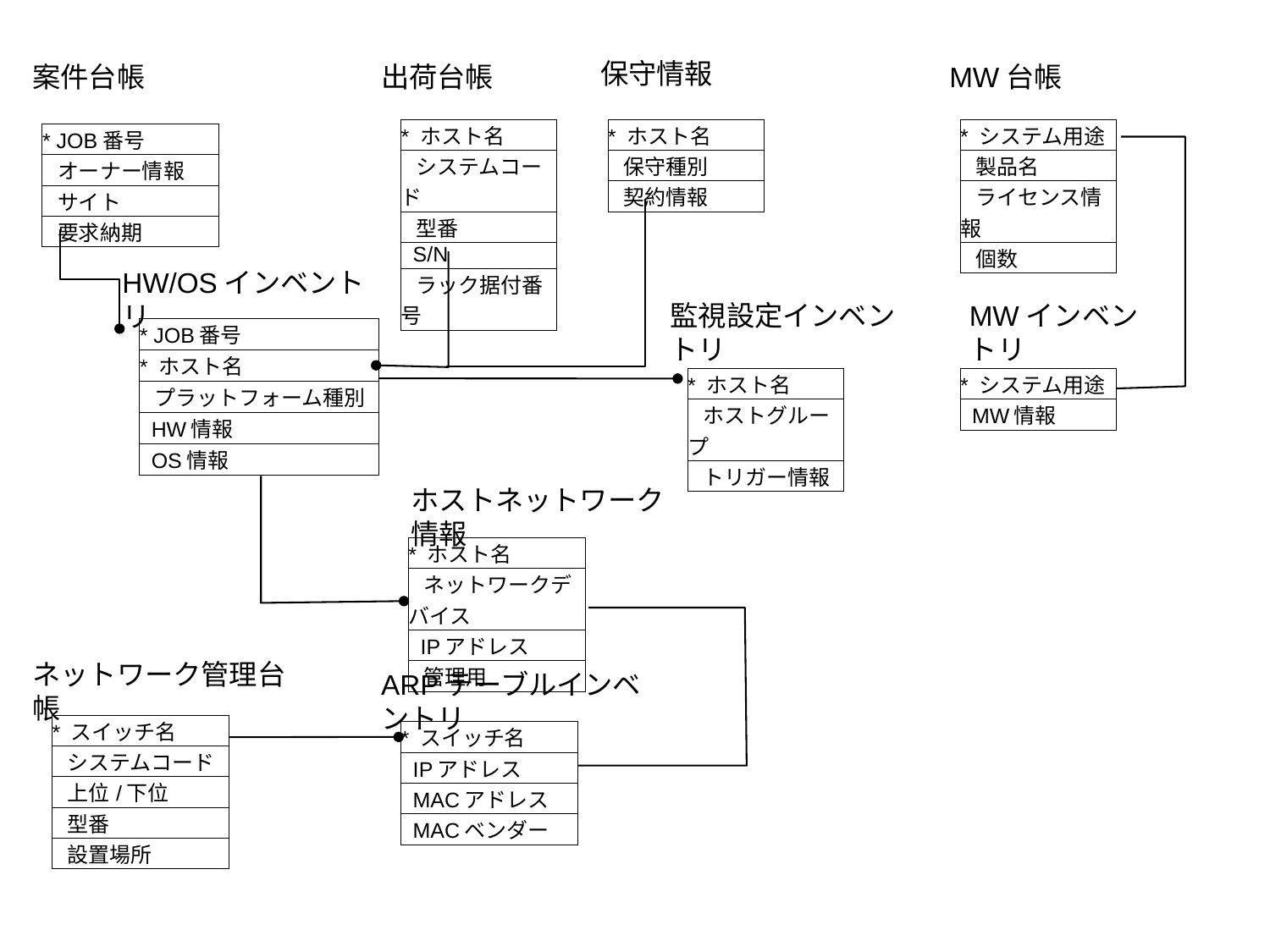

保守情報
案件台帳
出荷台帳
MW台帳
| \* ホスト名 |
| --- |
| システムコード |
| 型番 |
| S/N |
| ラック据付番号 |
| \* ホスト名 |
| --- |
| 保守種別 |
| 契約情報 |
| \* システム用途 |
| --- |
| 製品名 |
| ライセンス情報 |
| 個数 |
| \* JOB番号 |
| --- |
| オーナー情報 |
| サイト |
| 要求納期 |

HW/OSインベントリ
監視設定インベントリ
MWインベントリ
| \* JOB番号 |
| --- |
| \* ホスト名 |
| プラットフォーム種別 |
| HW情報 |
| OS情報 |
| \* ホスト名 |
| --- |
| ホストグループ |
| トリガー情報 |
| \* システム用途 |
| --- |
| MW情報 |

ホストネットワーク情報
| \* ホスト名 |
| --- |
| ネットワークデバイス |
| IPアドレス |
| 管理用 |

ネットワーク管理台帳
ARPテーブルインベントリ
| \* スイッチ名 |
| --- |
| システムコード |
| 上位/下位 |
| 型番 |
| 設置場所 |
| \* スイッチ名 |
| --- |
| IPアドレス |
| MACアドレス |
| MACベンダー |